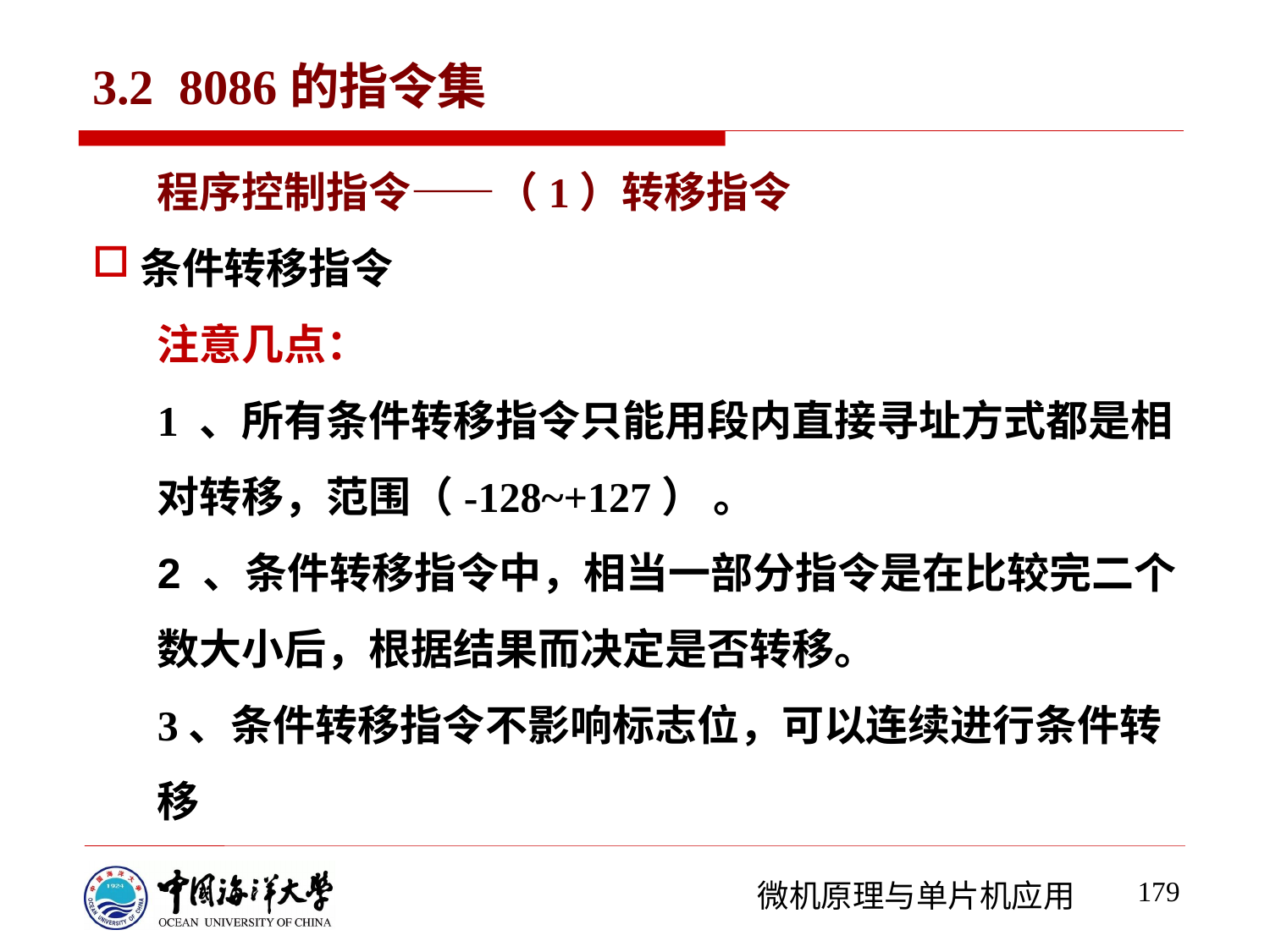

# 3.2  8086的指令集
程序控制指令——（1）转移指令
条件转移指令
注意几点：
1 、所有条件转移指令只能用段内直接寻址方式都是相对转移，范围（-128~+127） 。
2 、条件转移指令中，相当一部分指令是在比较完二个数大小后，根据结果而决定是否转移。
3、条件转移指令不影响标志位，可以连续进行条件转移

179